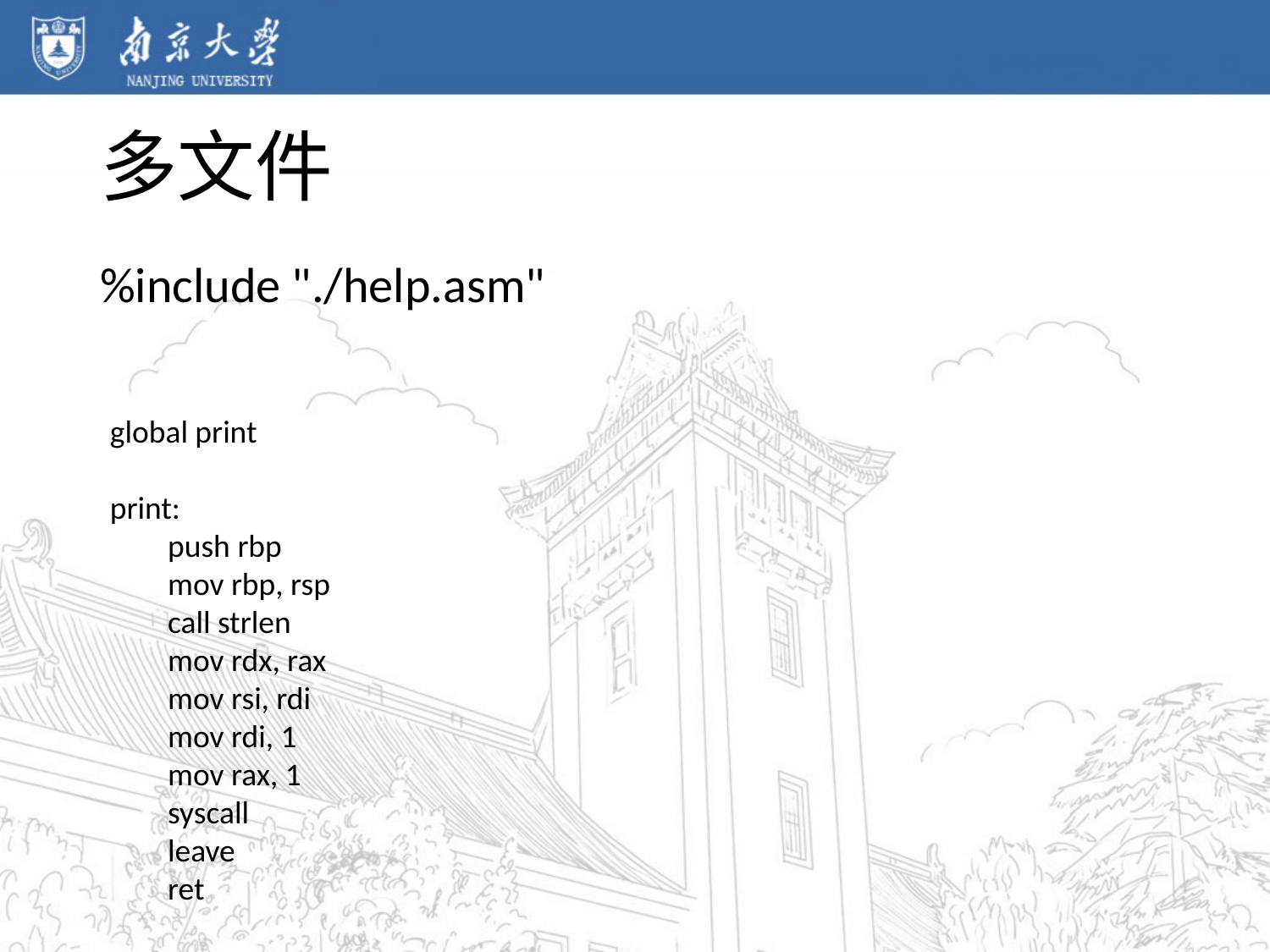

# 多文件
%include "./help.asm"

global print

print:
        push rbp
        mov rbp, rsp
        call strlen
        mov rdx, rax
        mov rsi, rdi
        mov rdi, 1
        mov rax, 1
        syscall
        leave
        ret